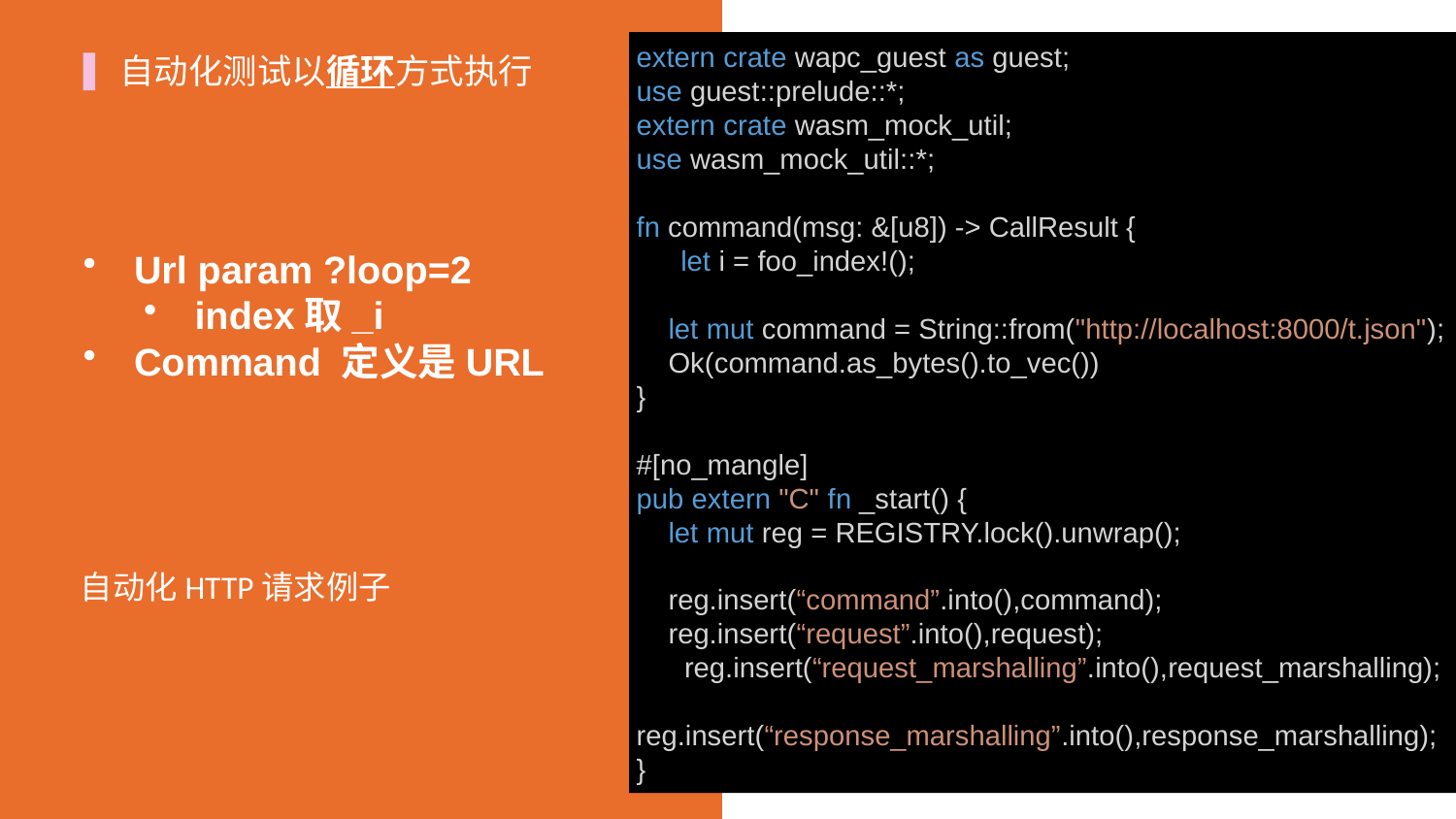

extern crate wapc_guest as guest;
use guest::prelude::*;
extern crate wasm_mock_util;
use wasm_mock_util::*;

fn command(msg: &[u8]) -> CallResult {
 let i = foo_index!();

    let mut command = String::from("http://localhost:8000/t.json");
    Ok(command.as_bytes().to_vec())
}

#[no_mangle]
pub extern "C" fn _start() {
    let mut reg = REGISTRY.lock().unwrap();

    reg.insert(“command”.into(),command);
    reg.insert(“request”.into(),request);
      reg.insert(“request_marshalling”.into(),request_marshalling);
    reg.insert(“response_marshalling”.into(),response_marshalling);
}
自动化测试以循环方式执行

Url param ?loop=2
index取_i
Command 定义是URL
自动化HTTP请求例子